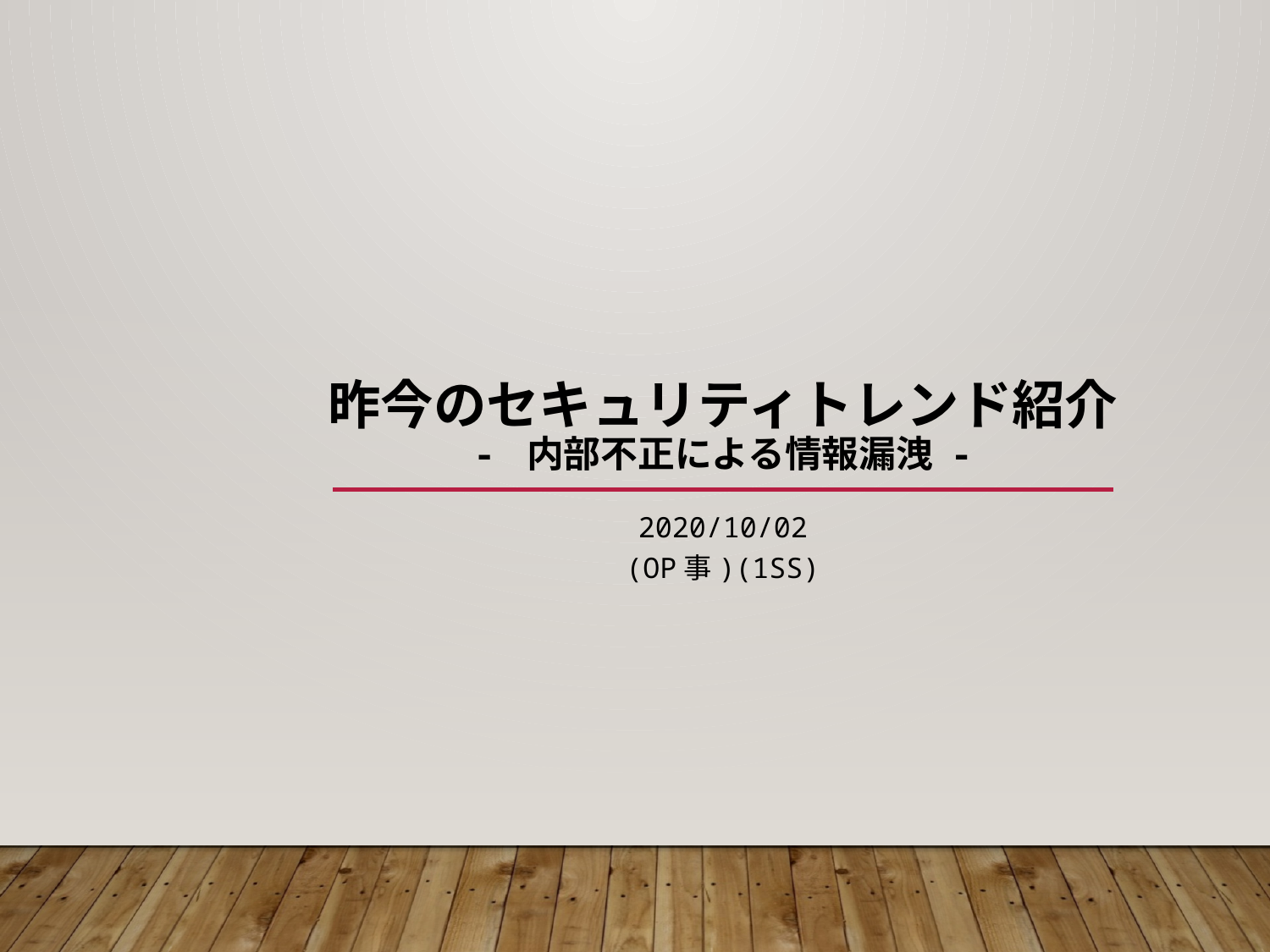

# 昨今のセキュリティトレンド紹介 - 内部不正による情報漏洩 -
2020/10/02
(OP事)(1SS)